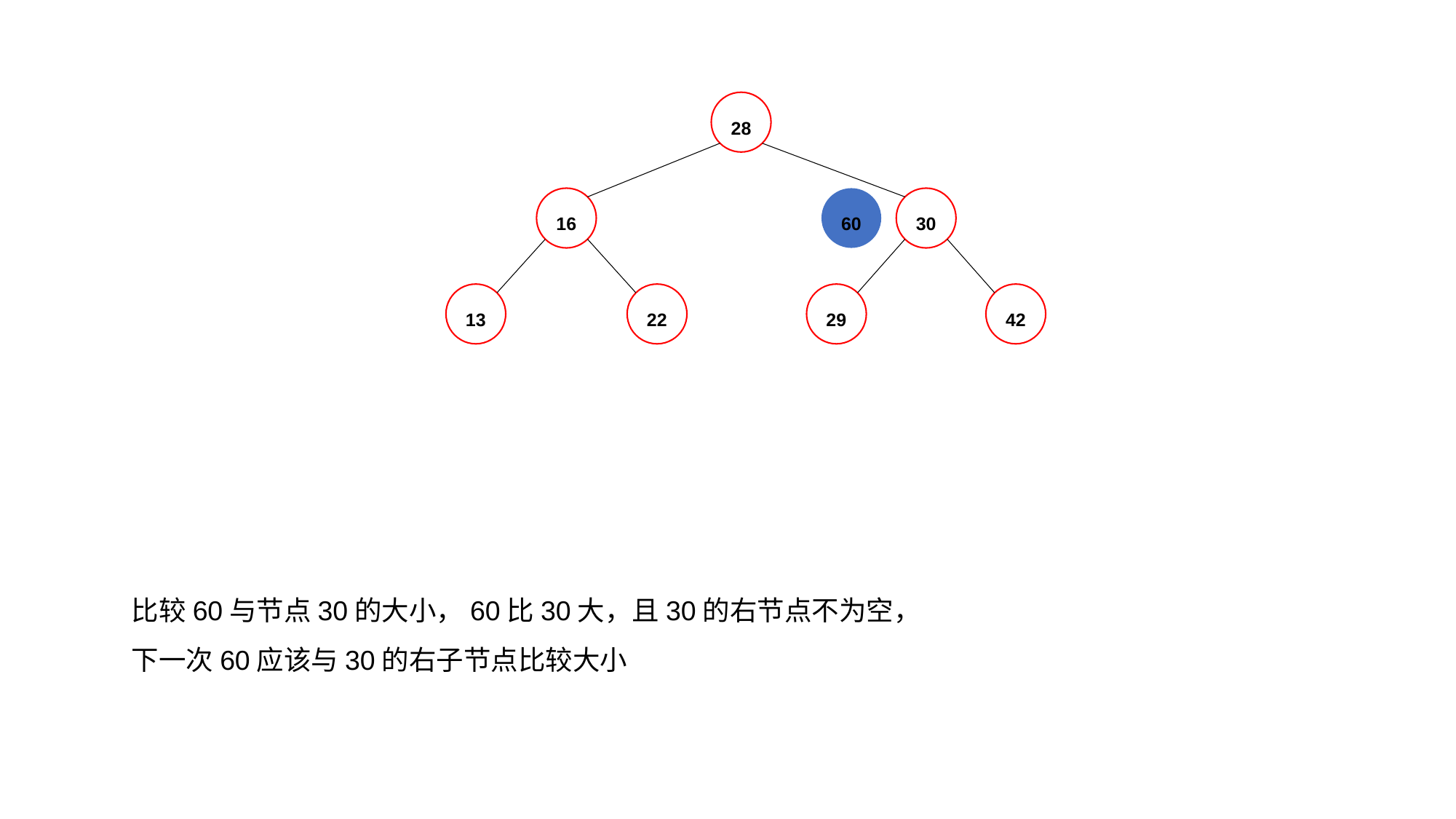

28
16
30
13
22
29
42
60
比较60与节点30的大小，60比30大，且30的右节点不为空，
下一次60应该与30的右子节点比较大小